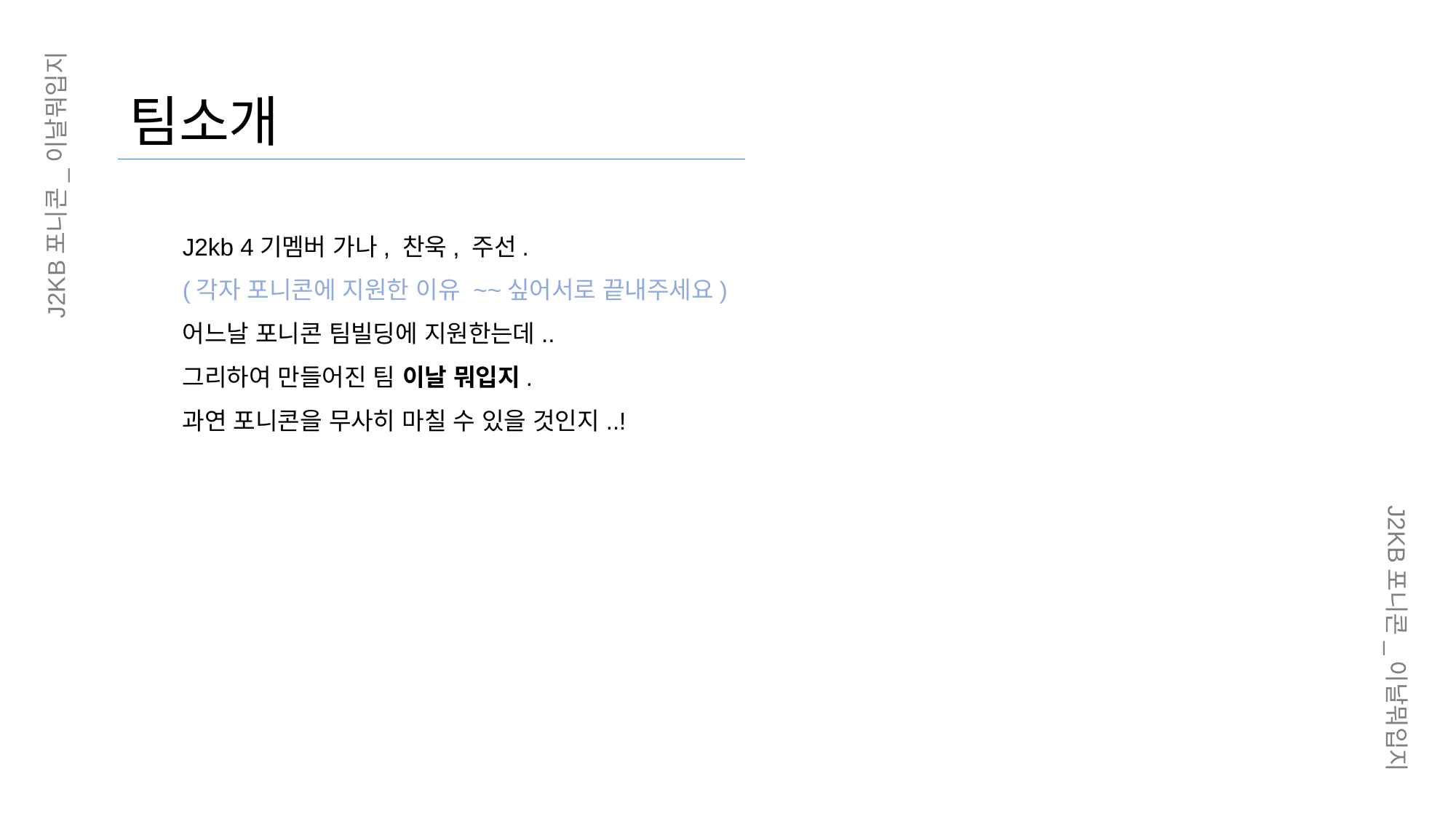

팀소개
J2KB포니콘_이날뭐입지
J2kb 4기멤버 가나, 찬욱, 주선.
(각자 포니콘에 지원한 이유 ~~싶어서로 끝내주세요)
어느날 포니콘 팀빌딩에 지원한는데..
그리하여 만들어진 팀 이날 뭐입지.
과연 포니콘을 무사히 마칠 수 있을 것인지..!
J2KB포니콘_이날뭐입지